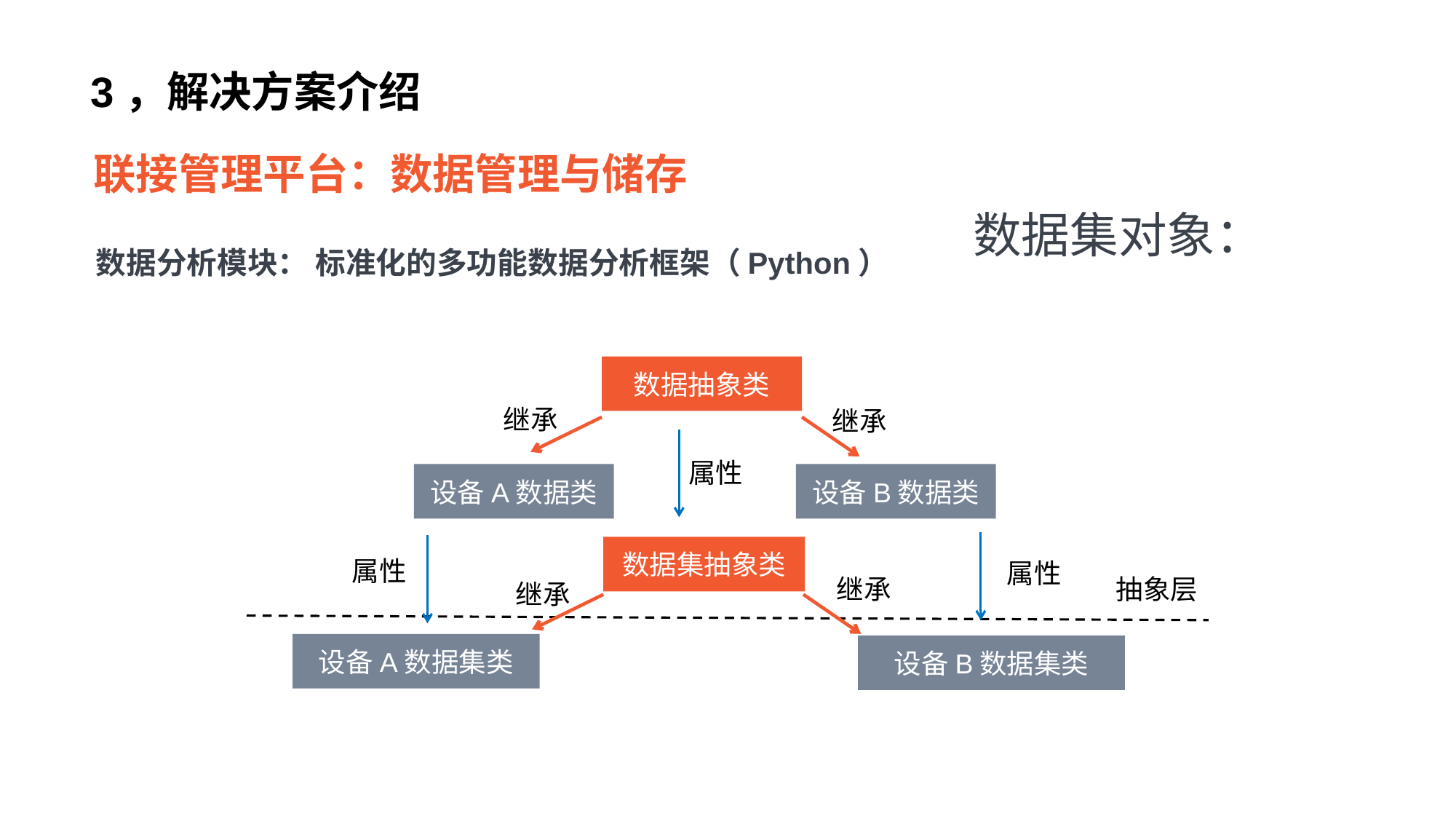

3，解决方案介绍
联接管理平台：数据管理与储存

数据集对象：
数据分析模块： 标准化的多功能数据分析框架（Python）

数据抽象类
继承
继承
属性
设备A数据类
设备B数据类
数据集抽象类
属性
属性
继承
抽象层
继承
设备A数据集类
设备B数据集类